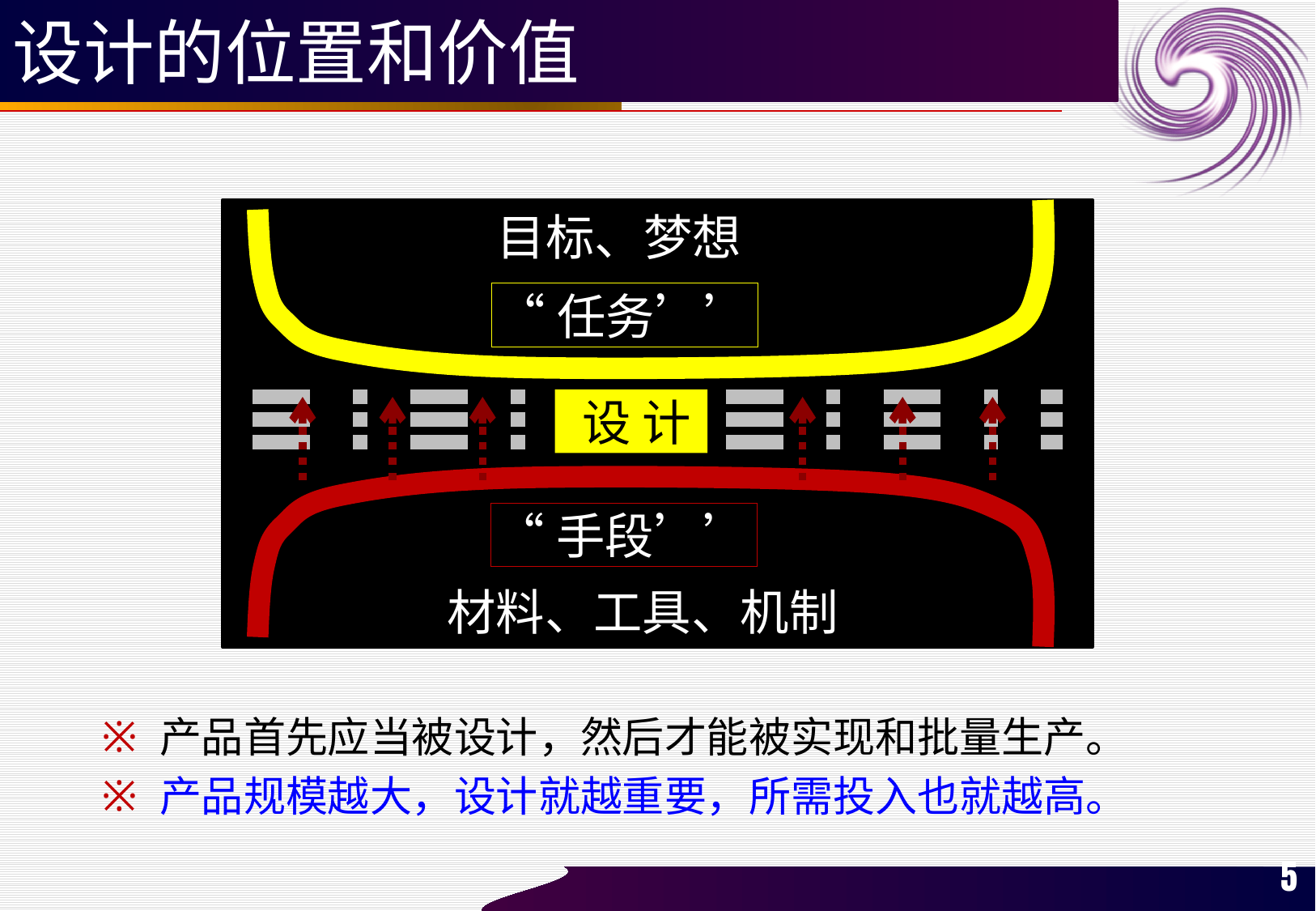

# 设计的位置和价值

目标、梦想
“任务’’
 设 计

“手段’’
材料、工具、机制
产品首先应当被设计，然后才能被实现和批量生产。
产品规模越大，设计就越重要，所需投入也就越高。
5